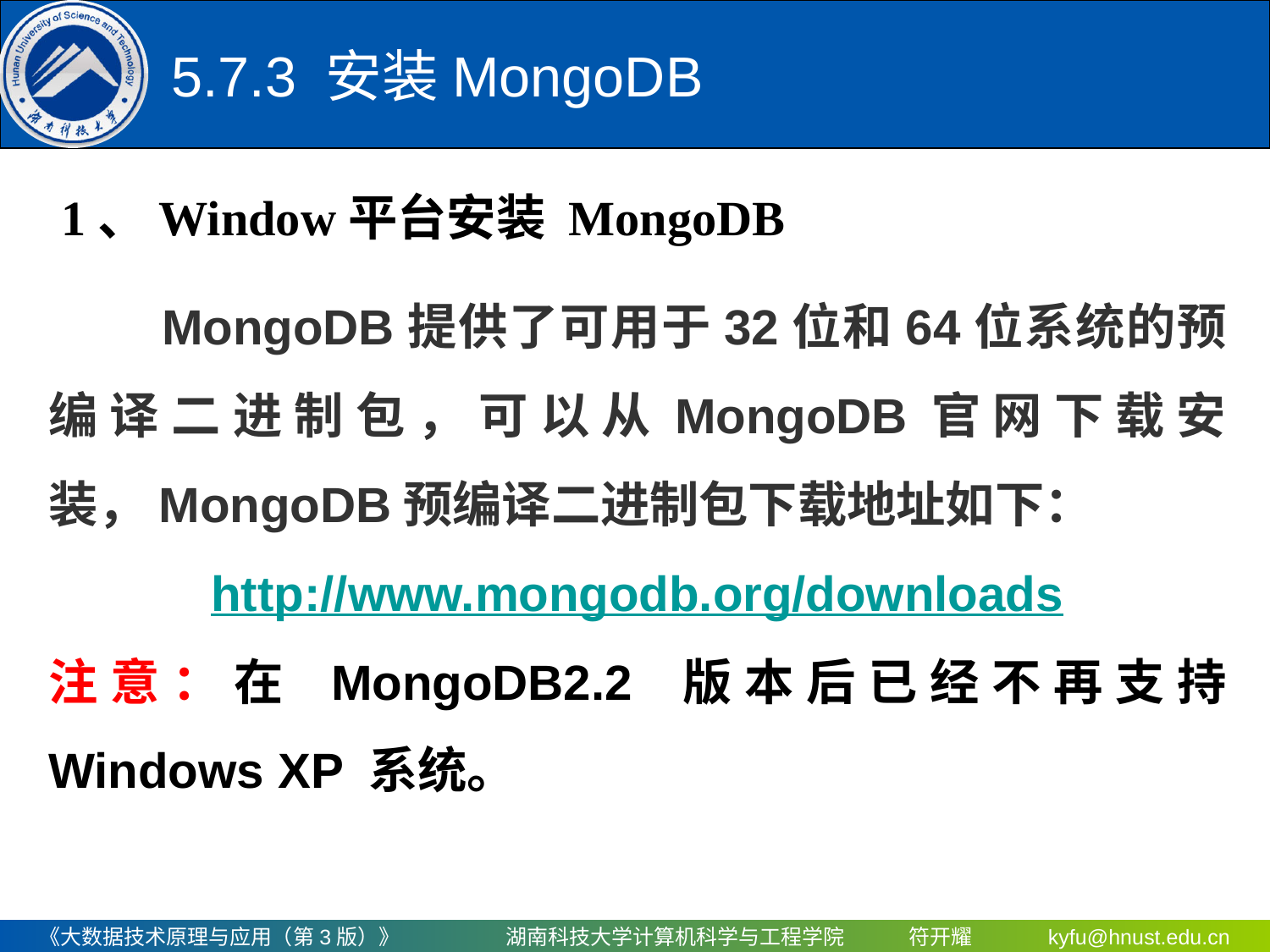

5.7.3 安装MongoDB
1、Window平台安装 MongoDB
　　MongoDB提供了可用于32位和64位系统的预编译二进制包，可以从MongoDB官网下载安装，MongoDB预编译二进制包下载地址如下：
http://www.mongodb.org/downloads
注意：在 MongoDB2.2 版本后已经不再支持 Windows XP 系统。